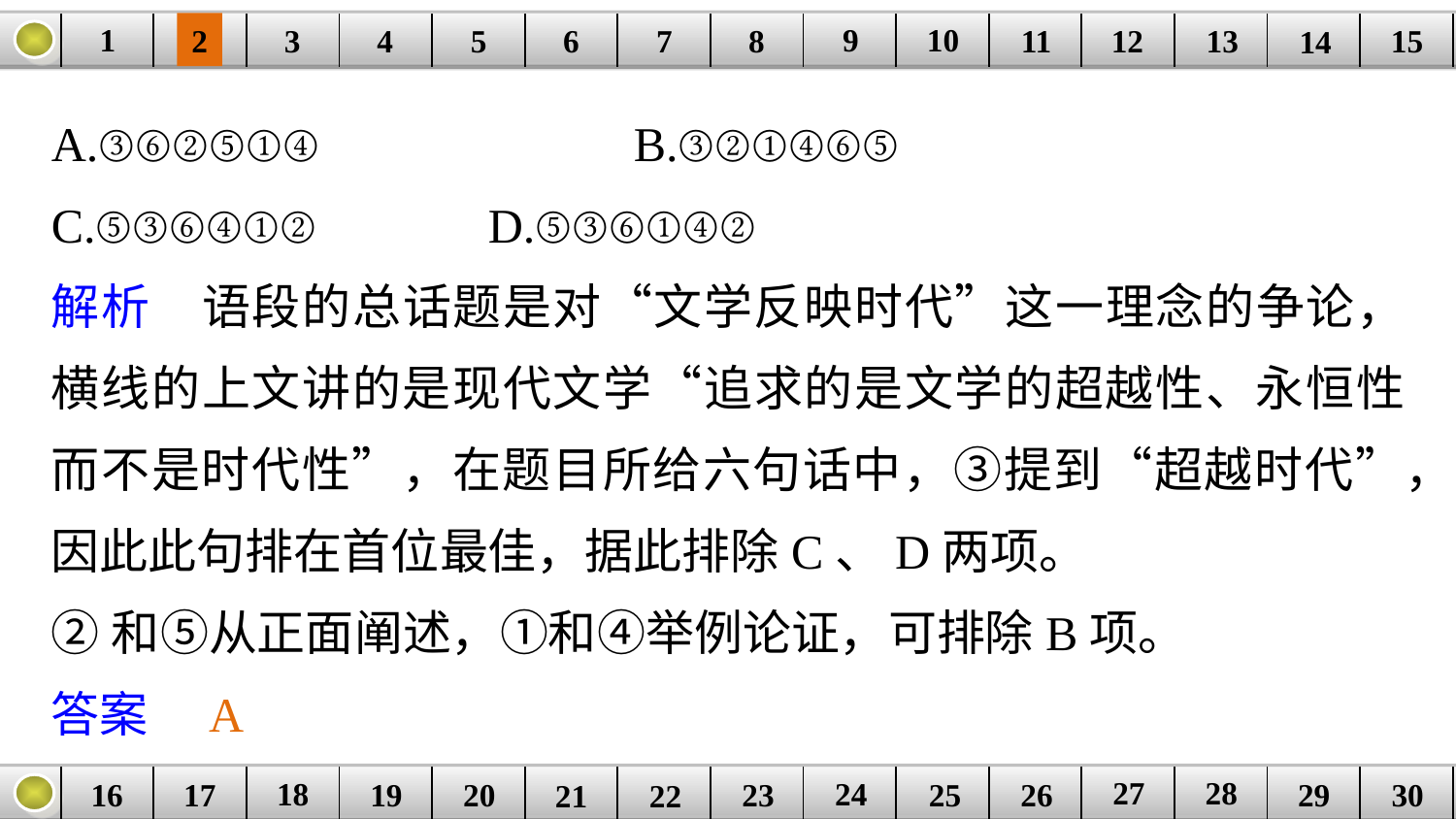

9
10
1
3
4
5
6
8
11
2
12
15
|  |  |  |  |  |  |  |  |  |  |  |  |  |  |  |
| --- | --- | --- | --- | --- | --- | --- | --- | --- | --- | --- | --- | --- | --- | --- |
7
13
14

A.③⑥②⑤①④  		B.③②①④⑥⑤
C.⑤③⑥④①②  		D.⑤③⑥①④②
解析　语段的总话题是对“文学反映时代”这一理念的争论，横线的上文讲的是现代文学“追求的是文学的超越性、永恒性而不是时代性”，在题目所给六句话中，③提到“超越时代”，因此此句排在首位最佳，据此排除C、D两项。
②和⑤从正面阐述，①和④举例论证，可排除B项。
答案　A

27
28
18
24
16
25
26
30
|  |  |  |  |  |  |  |  |  |  |  |  |  |  |  |
| --- | --- | --- | --- | --- | --- | --- | --- | --- | --- | --- | --- | --- | --- | --- |
23
17
19
20
29
21
22